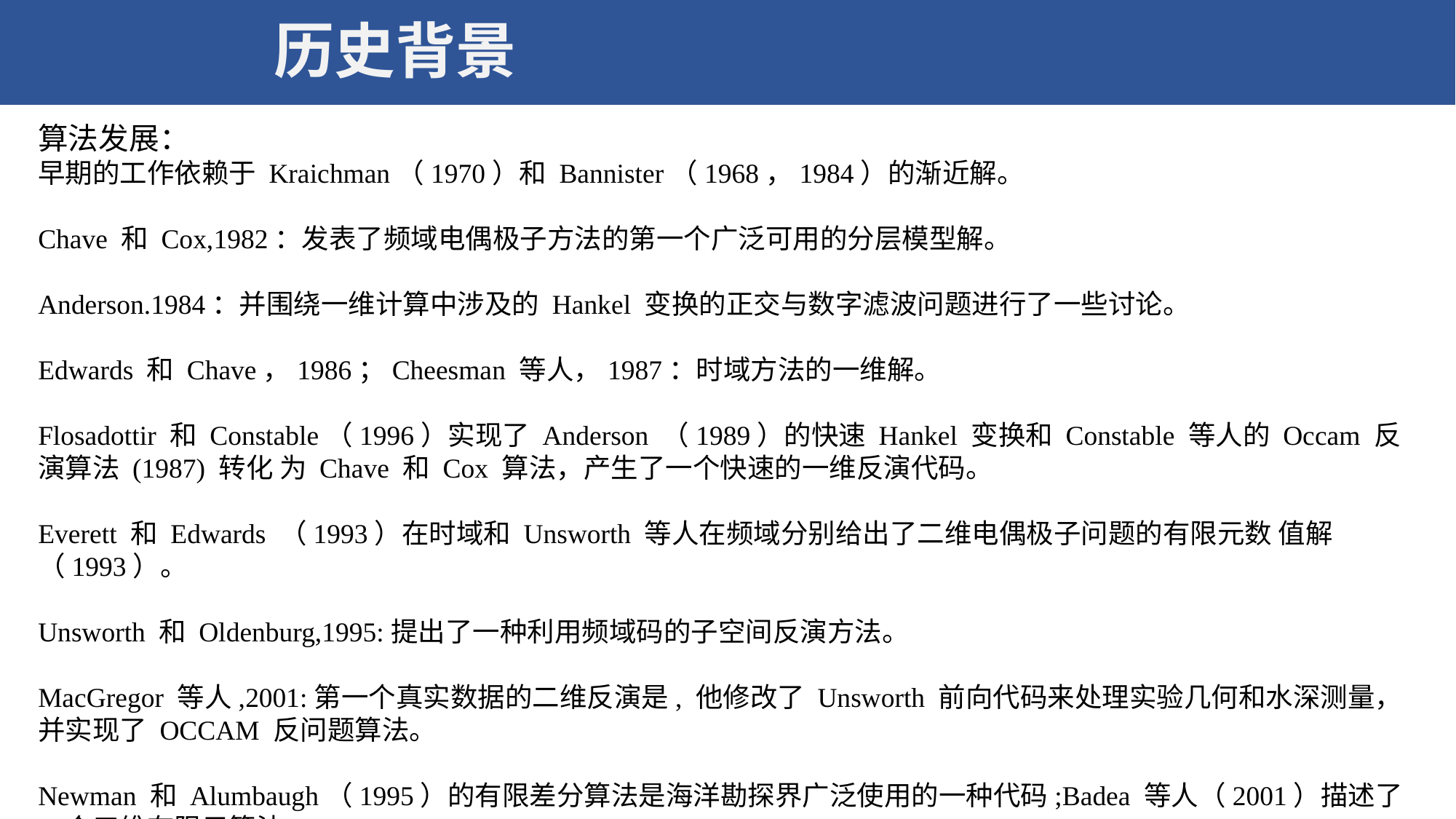

历史背景
算法发展：
早期的工作依赖于 Kraichman（1970）和 Bannister（1968，1984）的渐近解。

Chave 和 Cox,1982：发表了频域电偶极子方法的第一个广泛可用的分层模型解。

Anderson.1984：并围绕一维计算中涉及的 Hankel 变换的正交与数字滤波问题进行了一些讨论。

Edwards 和 Chave，1986；Cheesman 等人，1987：时域方法的一维解。

Flosadottir 和 Constable（1996）实现了 Anderson （1989）的快速 Hankel 变换和 Constable 等人的 Occam 反演算法 (1987) 转化 为 Chave 和 Cox 算法，产生了一个快速的一维反演代码。

Everett 和 Edwards （1993）在时域和 Unsworth 等人在频域分别给出了二维电偶极子问题的有限元数 值解（1993）。

Unsworth 和 Oldenburg,1995:提出了一种利用频域码的子空间反演方法。

MacGregor 等人,2001:第一个真实数据的二维反演是, 他修改了 Unsworth 前向代码来处理实验几何和水深测量，并实现了 OCCAM 反问题算法。

Newman 和 Alumbaugh（1995）的有限差分算法是海洋勘探界广泛使用的一种代码;Badea 等人（2001）描述了一个三维有限元算法